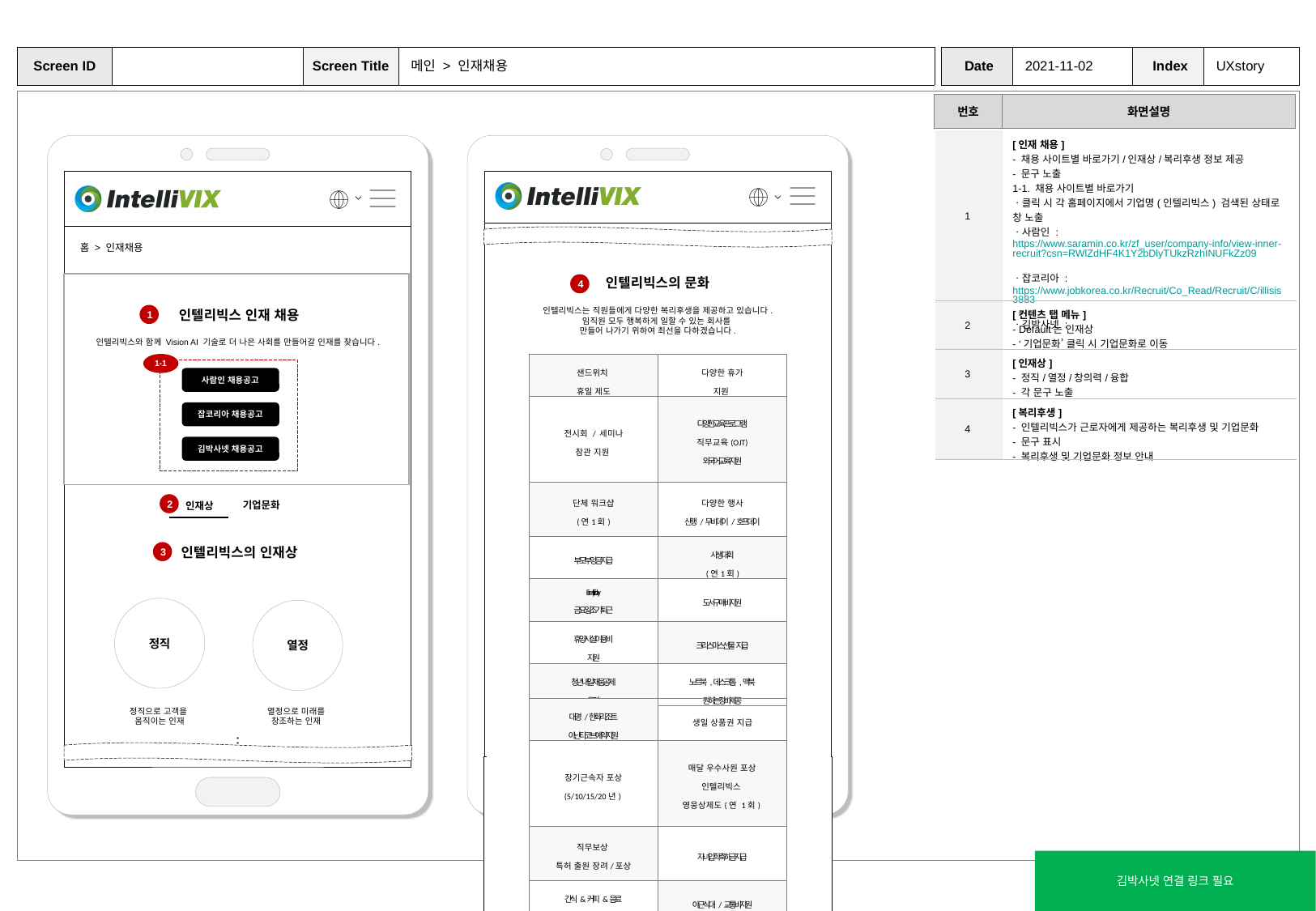

메인 > 인재채용
2021-11-02
UXstory
| 1 | [인재 채용] - 채용 사이트별 바로가기/인재상/복리후생 정보 제공 - 문구 노출 1-1. 채용 사이트별 바로가기 ㆍ클릭 시 각 홈페이지에서 기업명(인텔리빅스) 검색된 상태로 창 노출 ㆍ사람인 : https://www.saramin.co.kr/zf\_user/company-info/view-inner-recruit?csn=RWlZdHF4K1Y2bDlyTUkzRzhINUFkZz09 ㆍ잡코리아 : https://www.jobkorea.co.kr/Recruit/Co\_Read/Recruit/C/illisis3883 ㆍ김박사넷 : |
| --- | --- |
| 2 | [컨텐츠 탭 메뉴] - Default는 인재상 - ‘기업문화’ 클릭 시 기업문화로 이동 |
| 3 | [인재상] - 정직/열정/창의력/융합 - 각 문구 노출 |
| 4 | [복리후생] - 인텔리빅스가 근로자에게 제공하는 복리후생 및 기업문화 - 문구 표시 - 복리후생 및 기업문화 정보 안내 |

홈 > 인재채용
인텔리빅스의 문화

4
인텔리빅스는 직원들에게 다양한 복리후생을 제공하고 있습니다.
임직원 모두 행복하게 일할 수 있는 회사를
만들어 나가기 위하여 최선을 다하겠습니다.
인텔리빅스 인재 채용
1
인텔리빅스와 함께 Vision AI 기술로 더 나은 사회를 만들어갈 인재를 찾습니다.
| 샌드위치 휴일 제도 | 다양한 휴가 지원 |
| --- | --- |
| 전시회 / 세미나 참관 지원 | 다양한 교육 프로그램 직무교육(OJT) 외국어교육 지원 |
| 단체 워크샵 (연1회) | 다양한 행사 산행/무비데이/호프데이 |
| 부모 부양금 지급 | 사생대회 (연 1회) |
| Family Friday 금요일 조기퇴근 | 도서 구매비 지원 |
| 휴양시설 이용비 지원 | 크리스마스 선물 지급 |
| 청년내일채움공제 운영 | 노트북, 데스크톱, 맥북 원하는 장비 제공 |
1-1

사람인 채용공고
잡코리아 채용공고
김박사넷 채용공고
기업문화
인재상
2
인텔리빅스의 인재상
3
정직
열정
| 대명 / 한화리조트 아난티코브 예약 지원 | 생일 상품권 지급 |
| --- | --- |
| 장기근속자 포상 (5/10/15/20년) | 매달 우수사원 포상 인텔리빅스 영웅상제도(연 1회) |
| 직무보상 특허 출원 장려/포상 | 자녀 입학 축하금 지급 |
| 간식 & 커피 & 음료 무한 제공 | 야근 식대/교통비 지원 |
| 명절 기념 선물 제공 | 경조금 지원 |
| 우수직원 스톡옵션 | 탄력근무제 시행 (8-5 / 9-6 /10-7)자율 선택 |
| 특별 인센티브 지급 |  |
열정으로 미래를
창조하는 인재
정직으로 고객을
움직이는 인재
…

김박사넷 연결 링크 필요
Footer